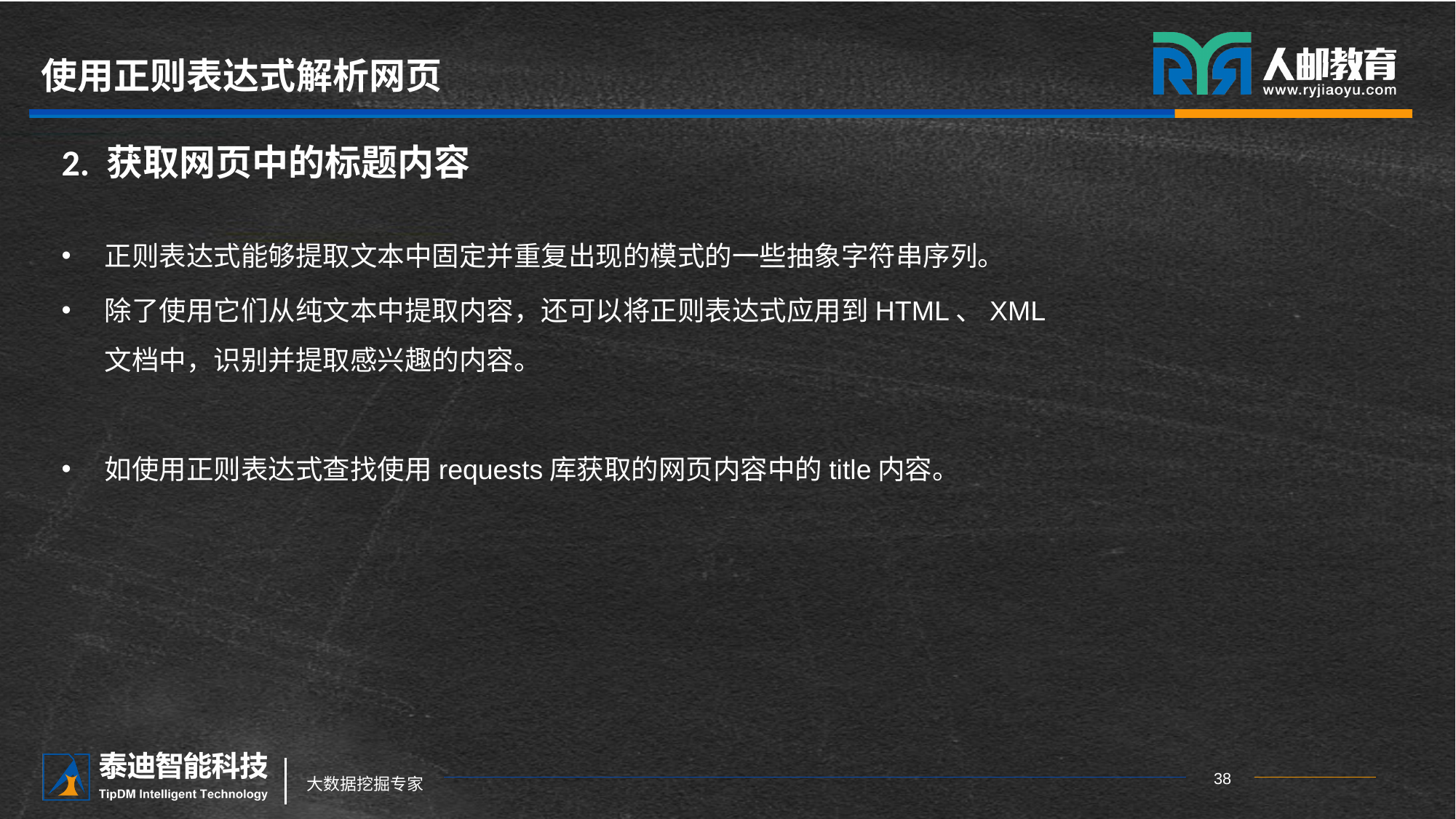

# 使用正则表达式解析网页
2. 获取网页中的标题内容
正则表达式能够提取文本中固定并重复出现的模式的一些抽象字符串序列。
除了使用它们从纯文本中提取内容，还可以将正则表达式应用到HTML、XML文档中，识别并提取感兴趣的内容。

如使用正则表达式查找使用requests库获取的网页内容中的title内容。